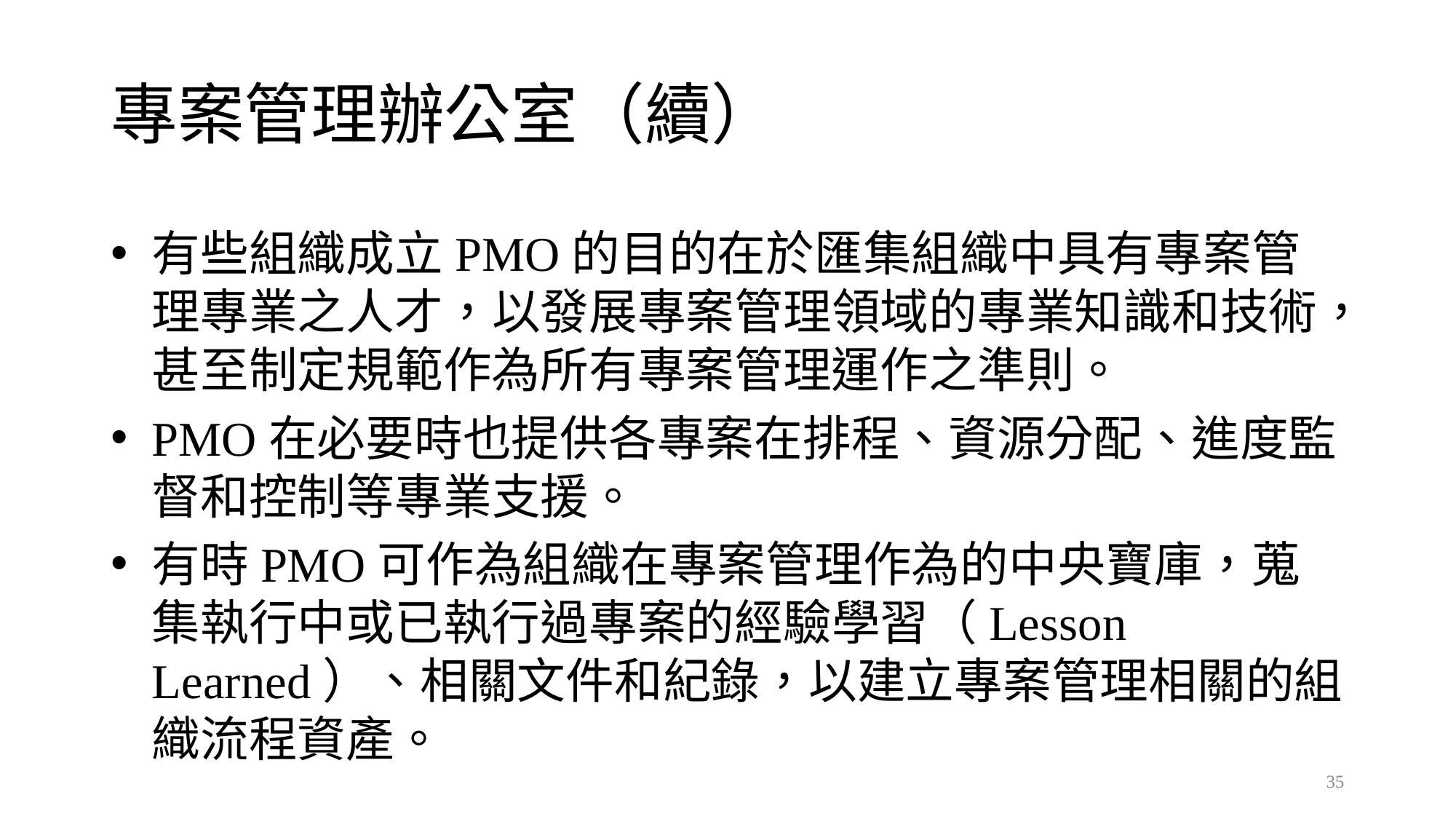

# 專案管理辦公室（續）
有些組織成立PMO的目的在於匯集組織中具有專案管理專業之人才，以發展專案管理領域的專業知識和技術，甚至制定規範作為所有專案管理運作之準則。
PMO在必要時也提供各專案在排程、資源分配、進度監督和控制等專業支援。
有時PMO可作為組織在專案管理作為的中央寶庫，蒐集執行中或已執行過專案的經驗學習（Lesson Learned）、相關文件和紀錄，以建立專案管理相關的組織流程資產。

35